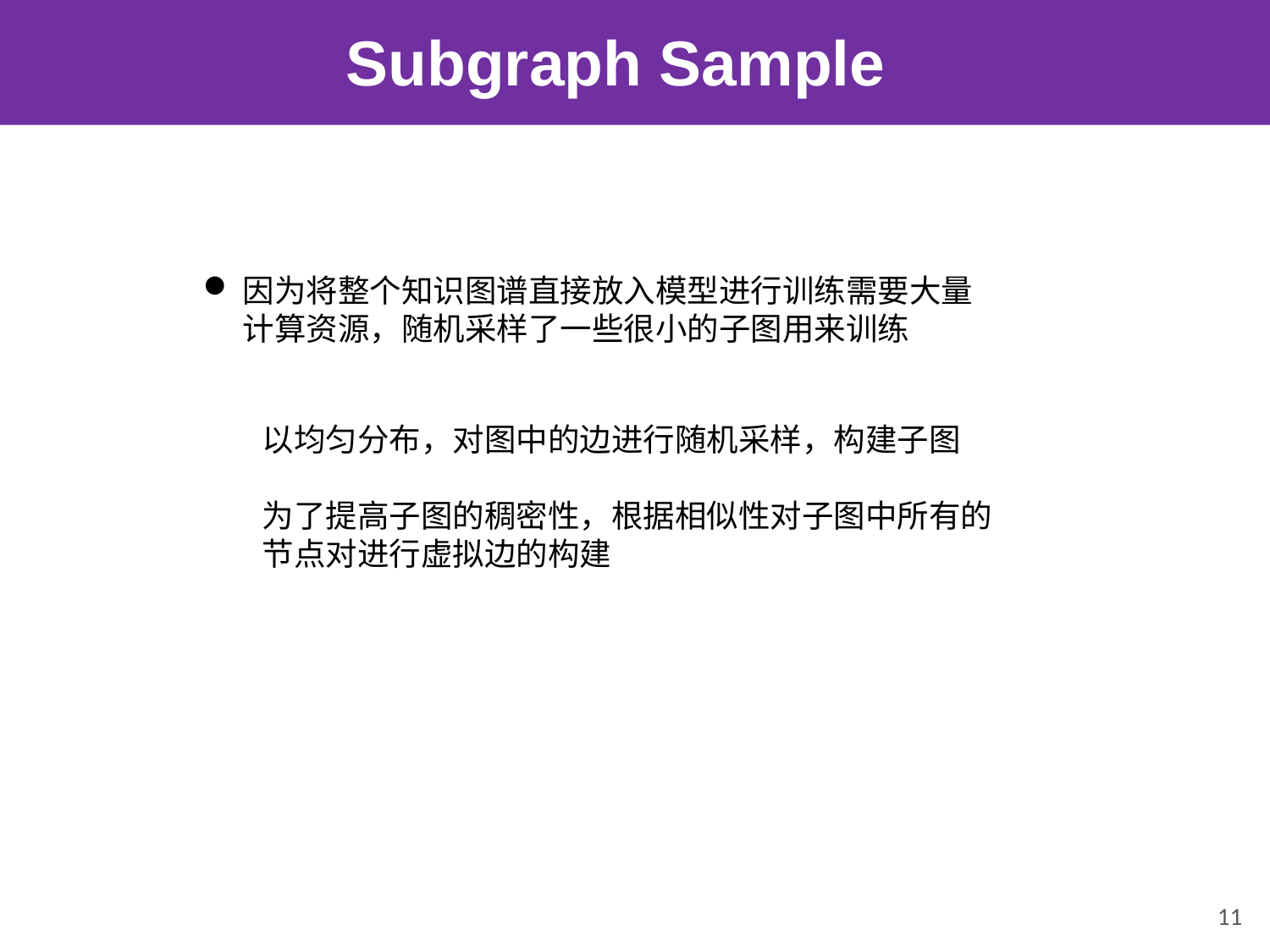

# Subgraph Sample
因为将整个知识图谱直接放入模型进行训练需要大量计算资源，随机采样了一些很小的子图用来训练
以均匀分布，对图中的边进行随机采样，构建子图

为了提高子图的稠密性，根据相似性对子图中所有的节点对进行虚拟边的构建